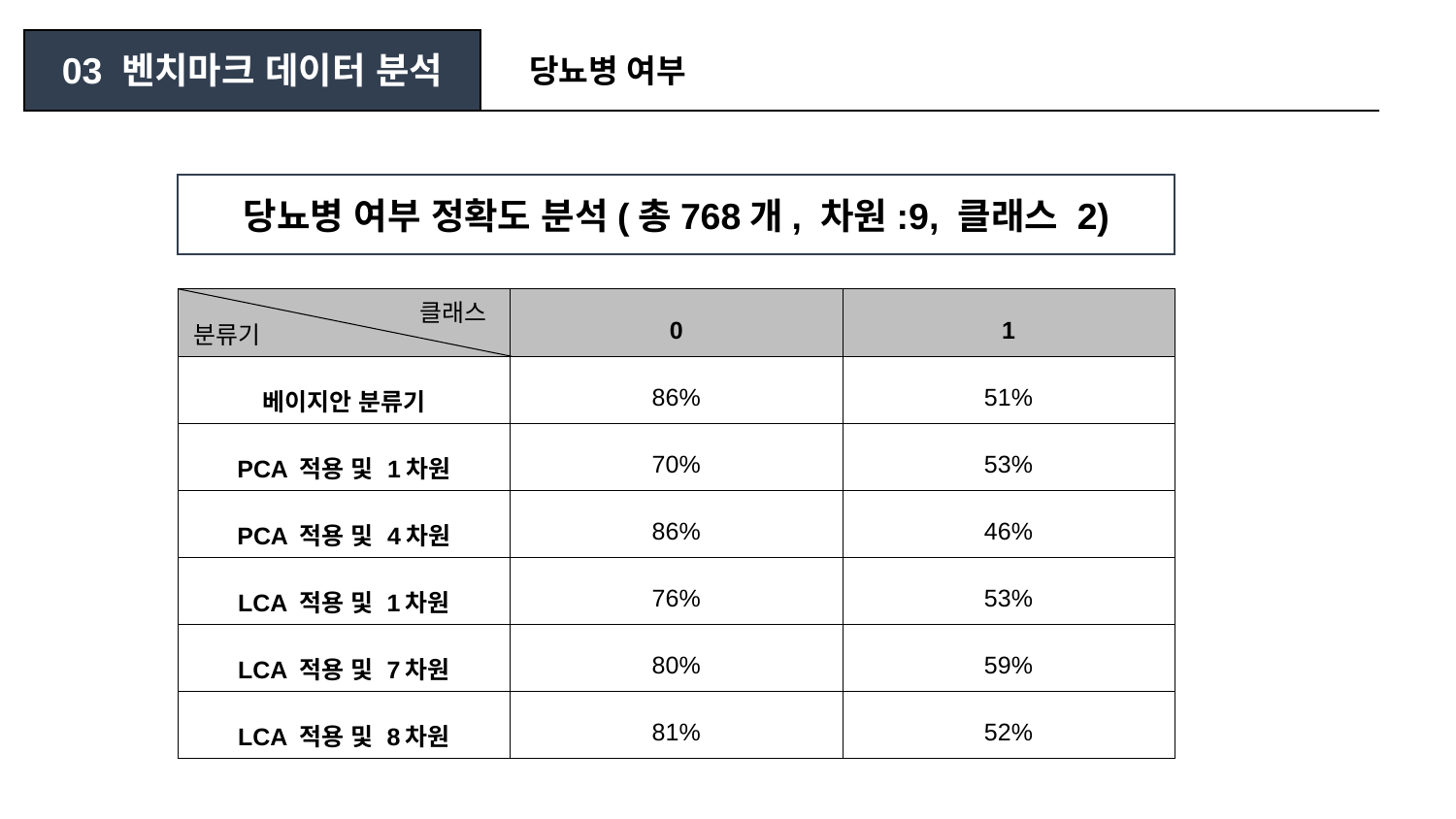

01 이론설명
03 벤치마크 데이터 분석
당뇨병 여부
당뇨병 여부 정확도 분석(총768개, 차원:9, 클래스 2)
|  | 0 | 1 |
| --- | --- | --- |
| 베이지안 분류기 | 86% | 51% |
| PCA 적용 및 1차원 | 70% | 53% |
| PCA 적용 및 4차원 | 86% | 46% |
| LCA 적용 및 1차원 | 76% | 53% |
| LCA 적용 및 7차원 | 80% | 59% |
| LCA 적용 및 8차원 | 81% | 52% |
클래스
분류기